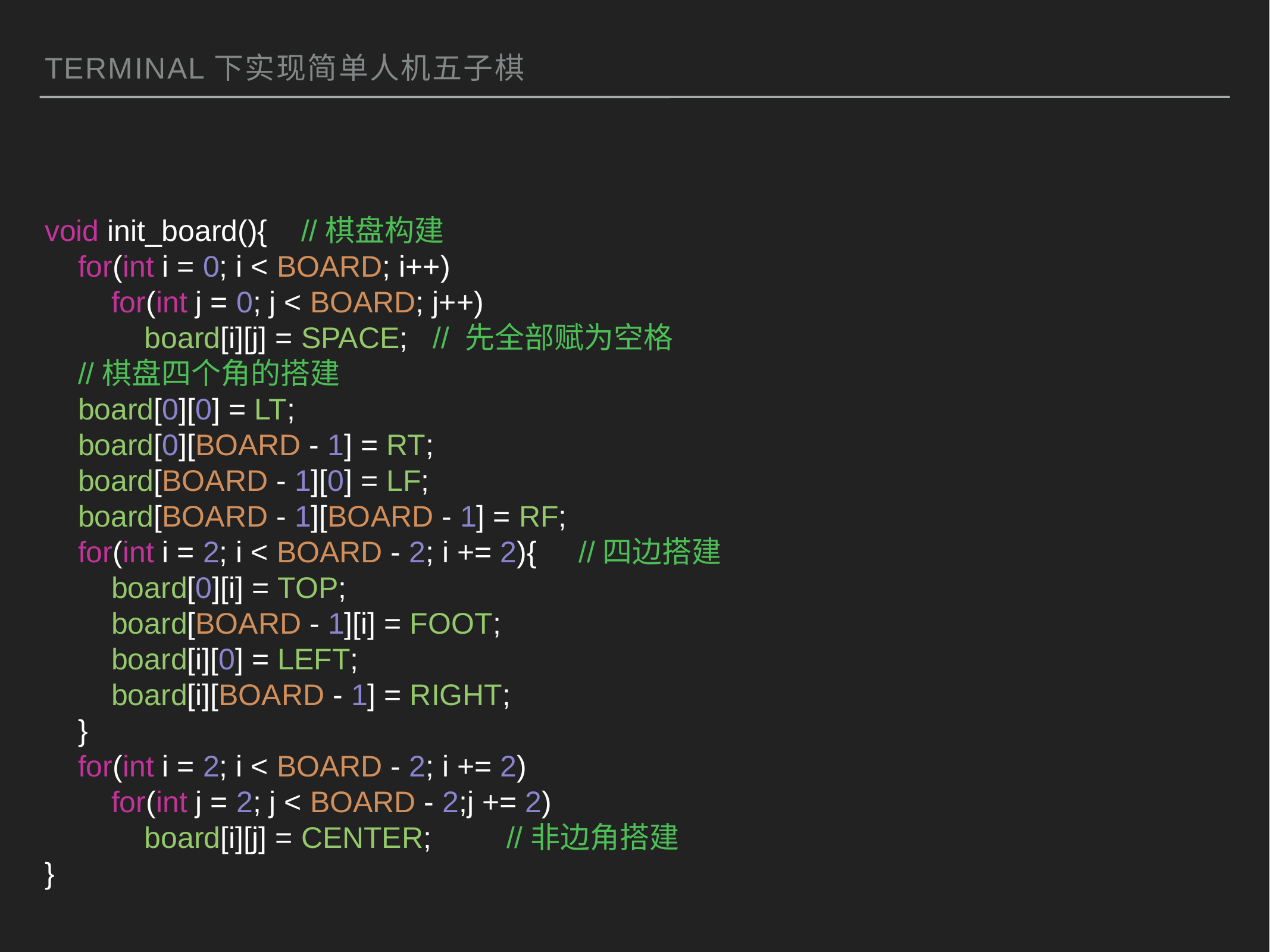

terminal下实现简单人机五子棋
void init_board(){    //棋盘构建
    for(int i = 0; i < BOARD; i++)
        for(int j = 0; j < BOARD; j++)
            board[i][j] = SPACE;   // 先全部赋为空格
    //棋盘四个角的搭建
    board[0][0] = LT;
    board[0][BOARD - 1] = RT;
    board[BOARD - 1][0] = LF;
    board[BOARD - 1][BOARD - 1] = RF;
    for(int i = 2; i < BOARD - 2; i += 2){     //四边搭建
        board[0][i] = TOP;
        board[BOARD - 1][i] = FOOT;
        board[i][0] = LEFT;
        board[i][BOARD - 1] = RIGHT;
    }
    for(int i = 2; i < BOARD - 2; i += 2)
        for(int j = 2; j < BOARD - 2;j += 2)
            board[i][j] = CENTER;         //非边角搭建
}